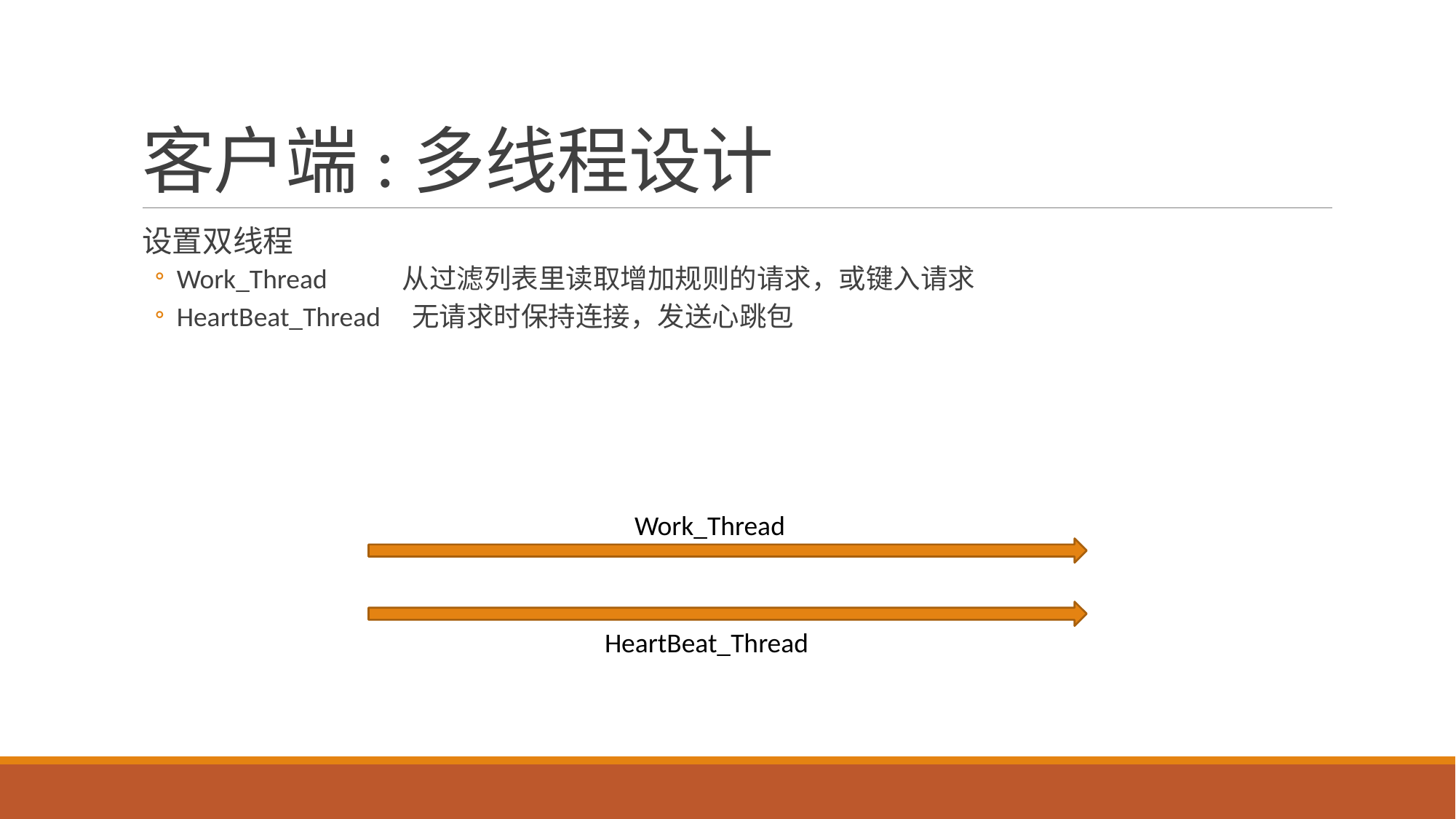

# 客户端:多线程设计
设置双线程
Work_Thread           从过滤列表里读取增加规则的请求，或键入请求
HeartBeat_Thread    无请求时保持连接，发送心跳包
Work_Thread

HeartBeat_Thread